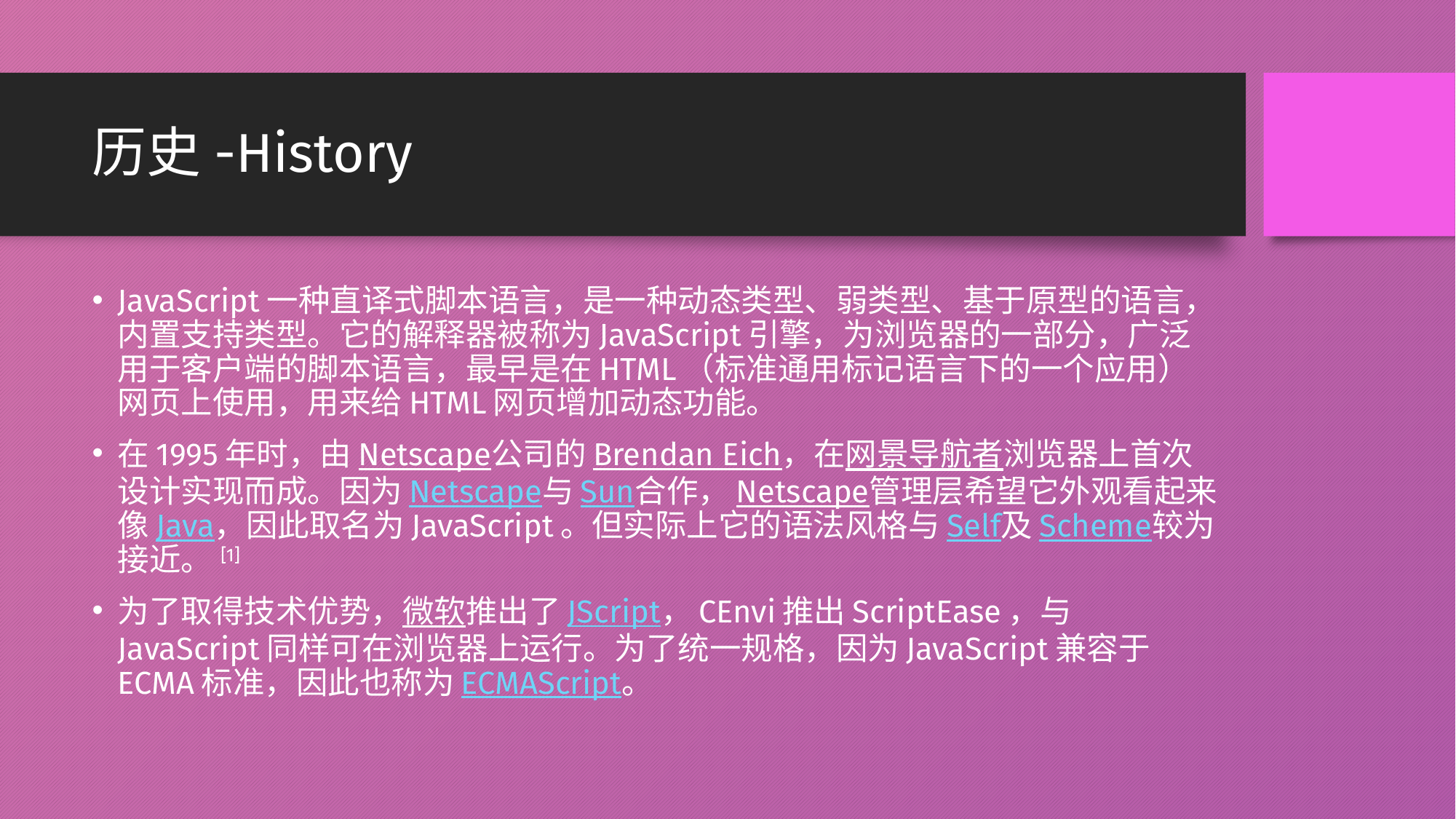

# 历史-History
JavaScript一种直译式脚本语言，是一种动态类型、弱类型、基于原型的语言，内置支持类型。它的解释器被称为JavaScript引擎，为浏览器的一部分，广泛用于客户端的脚本语言，最早是在HTML（标准通用标记语言下的一个应用）网页上使用，用来给HTML网页增加动态功能。
在1995年时，由Netscape公司的Brendan Eich，在网景导航者浏览器上首次设计实现而成。因为Netscape与Sun合作，Netscape管理层希望它外观看起来像Java，因此取名为JavaScript。但实际上它的语法风格与Self及Scheme较为接近。 [1]
为了取得技术优势，微软推出了JScript，CEnvi推出ScriptEase，与JavaScript同样可在浏览器上运行。为了统一规格，因为JavaScript兼容于ECMA标准，因此也称为ECMAScript。